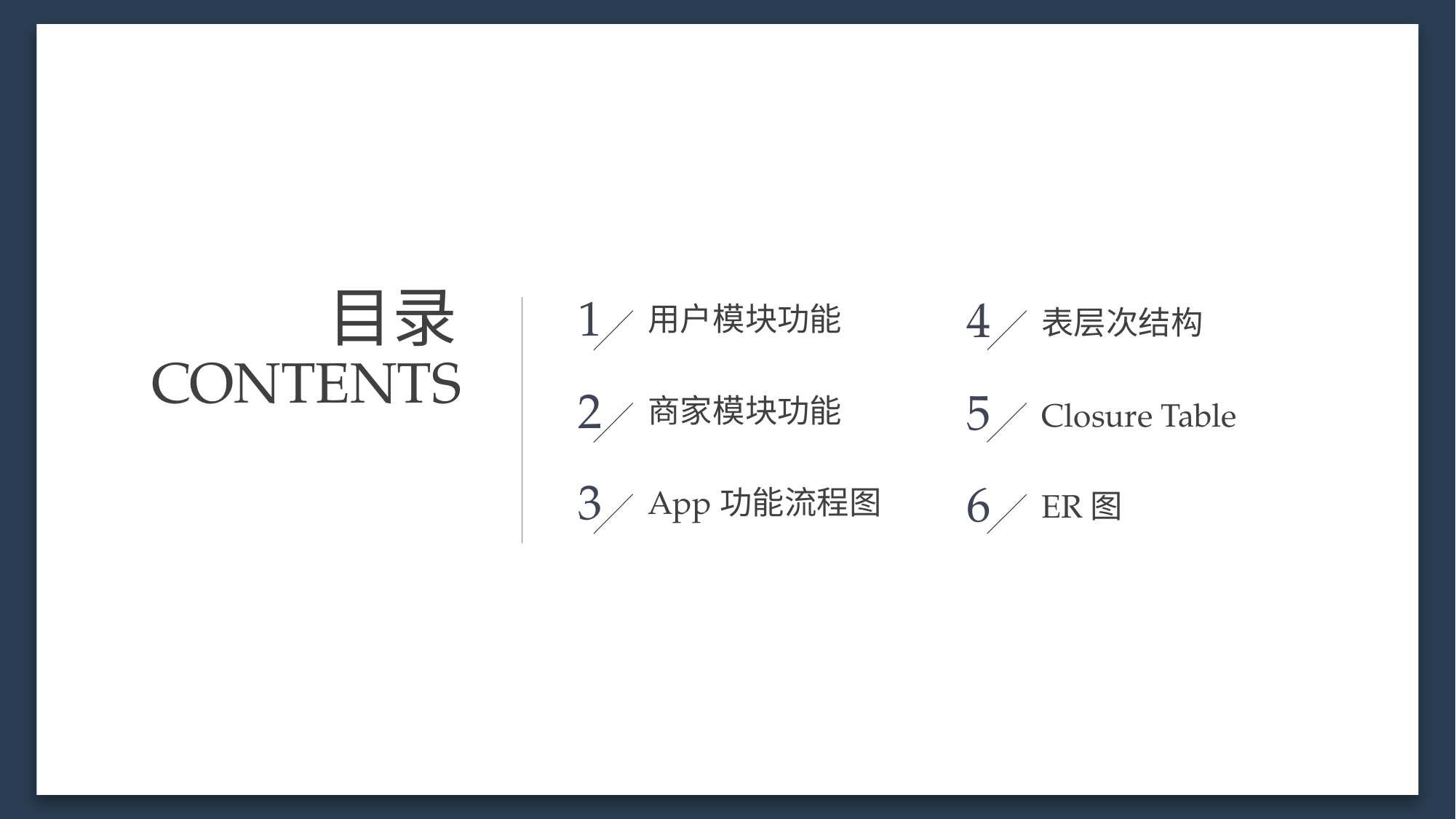

目录
CONTENTS
1
4
用户模块功能
表层次结构
2
5
商家模块功能
Closure Table
3
6
App功能流程图
ER图